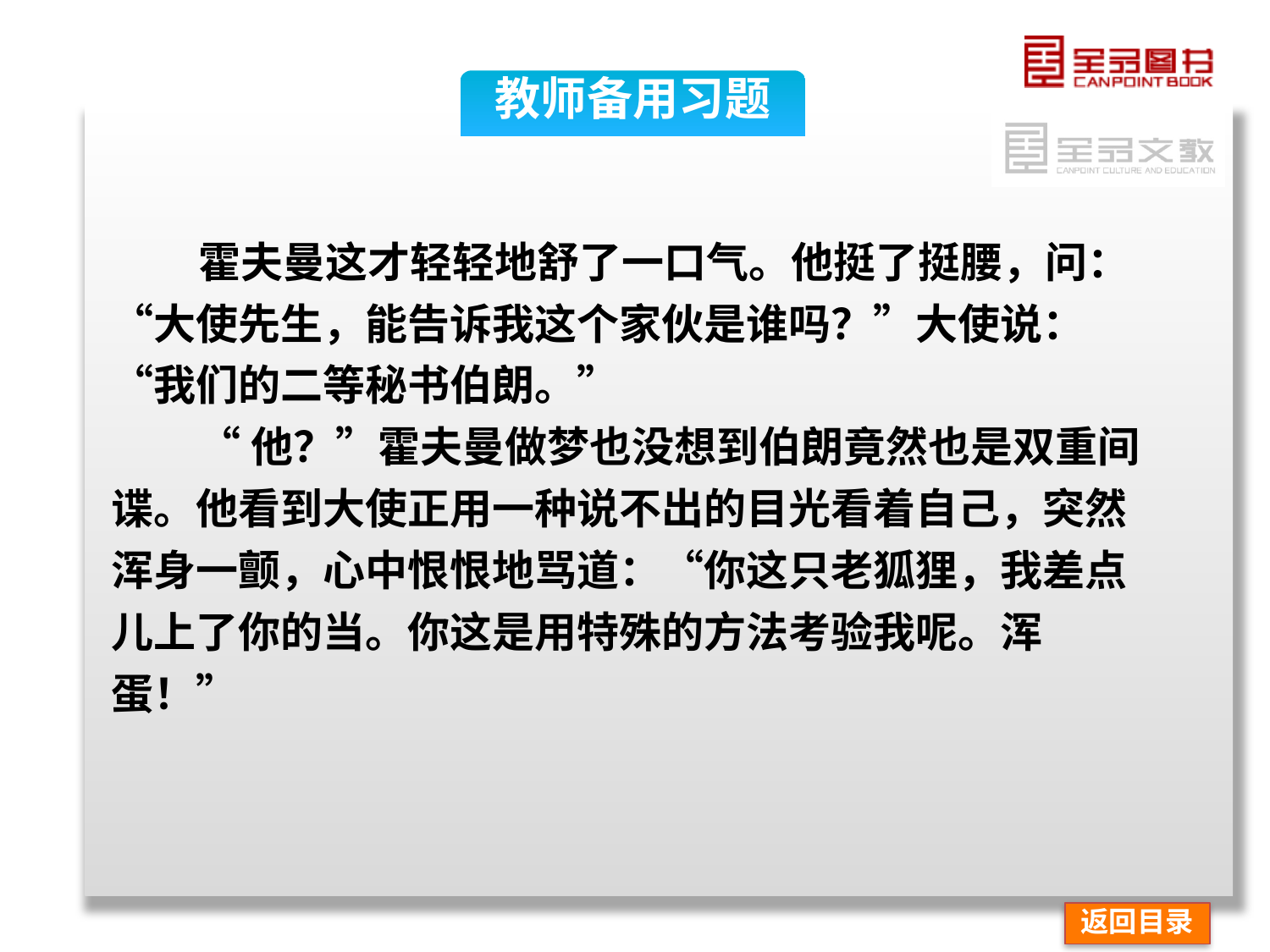

教师备用习题
霍夫曼这才轻轻地舒了一口气。他挺了挺腰，问：“大使先生，能告诉我这个家伙是谁吗？”大使说：“我们的二等秘书伯朗。”
“他？”霍夫曼做梦也没想到伯朗竟然也是双重间谍。他看到大使正用一种说不出的目光看着自己，突然浑身一颤，心中恨恨地骂道：“你这只老狐狸，我差点儿上了你的当。你这是用特殊的方法考验我呢。浑蛋！”
返回目录